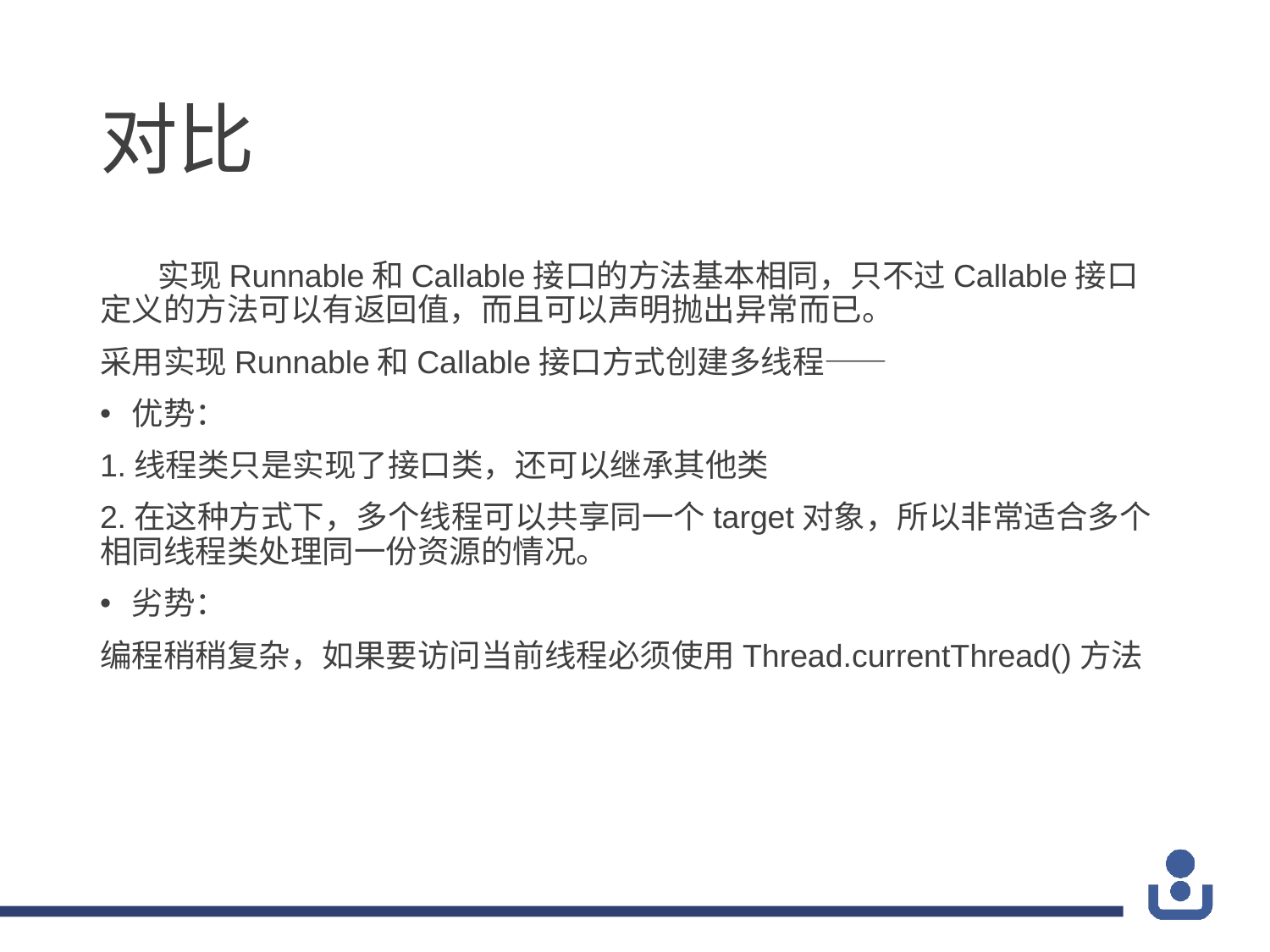

# 对比
       实现Runnable和Callable接口的方法基本相同，只不过Callable接口定义的方法可以有返回值，而且可以声明抛出异常而已。
采用实现Runnable和Callable接口方式创建多线程——
优势：
1.线程类只是实现了接口类，还可以继承其他类
2.在这种方式下，多个线程可以共享同一个target对象，所以非常适合多个相同线程类处理同一份资源的情况。
劣势：
编程稍稍复杂，如果要访问当前线程必须使用Thread.currentThread()方法